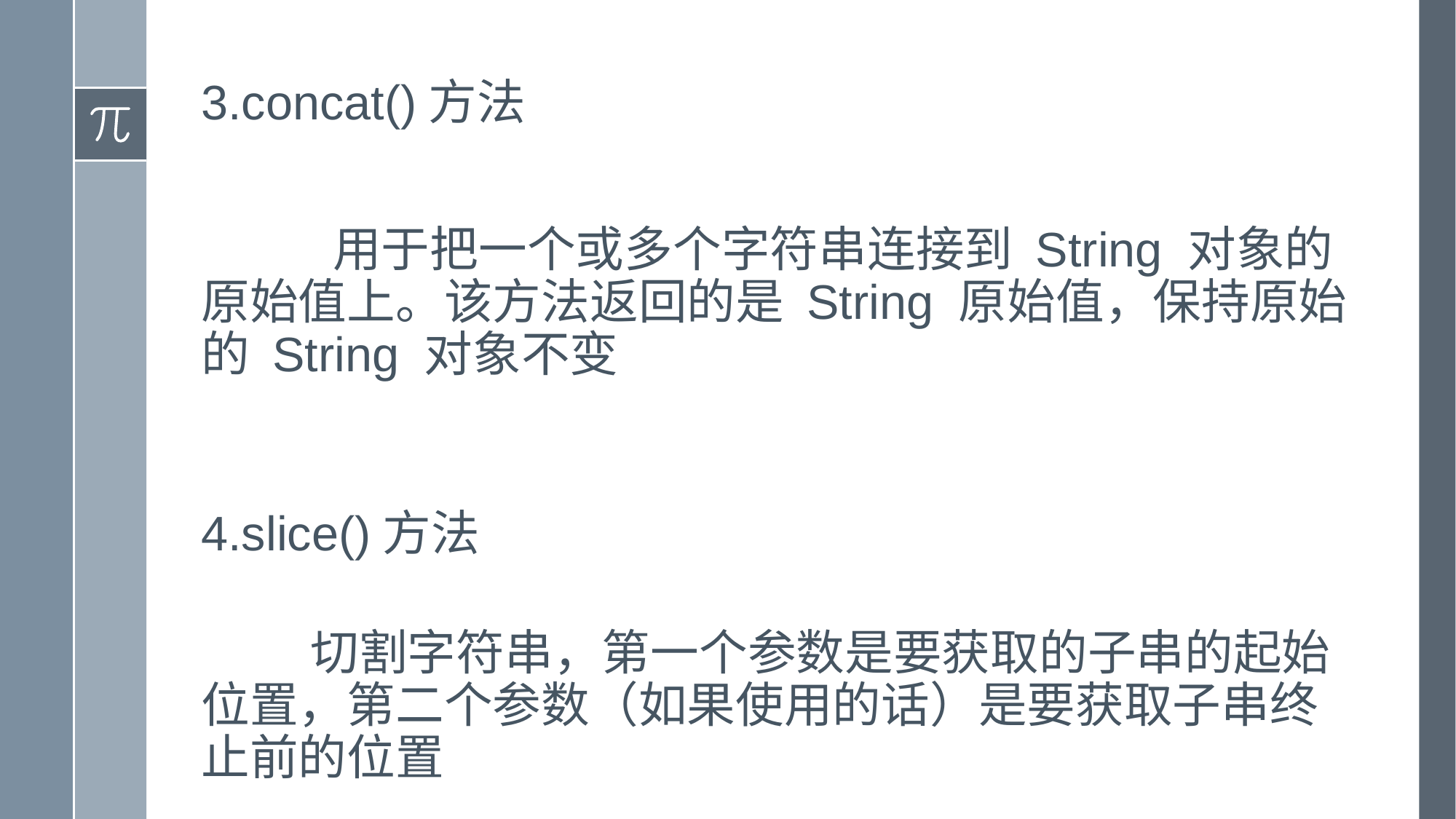

3.concat()方法

 	 用于把一个或多个字符串连接到 String 对象的原始值上。该方法返回的是 String 原始值，保持原始的 String 对象不变
4.slice()方法
	切割字符串，第一个参数是要获取的子串的起始位置，第二个参数（如果使用的话）是要获取子串终止前的位置